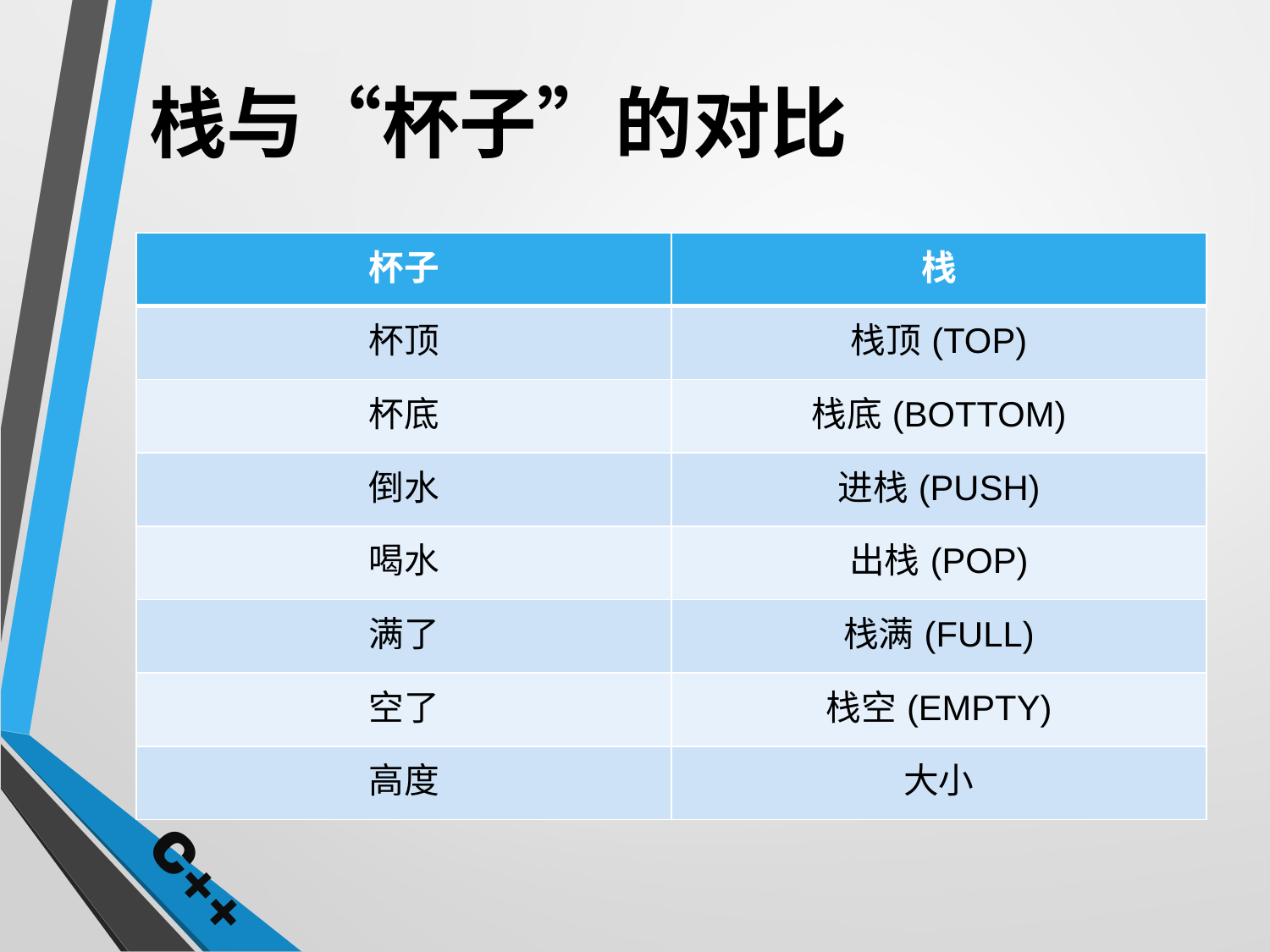

# 栈与“杯子”的对比
| 杯子 | 栈 |
| --- | --- |
| 杯顶 | 栈顶(TOP) |
| 杯底 | 栈底(BOTTOM) |
| 倒水 | 进栈(PUSH) |
| 喝水 | 出栈(POP) |
| 满了 | 栈满(FULL) |
| 空了 | 栈空(EMPTY) |
| 高度 | 大小 |